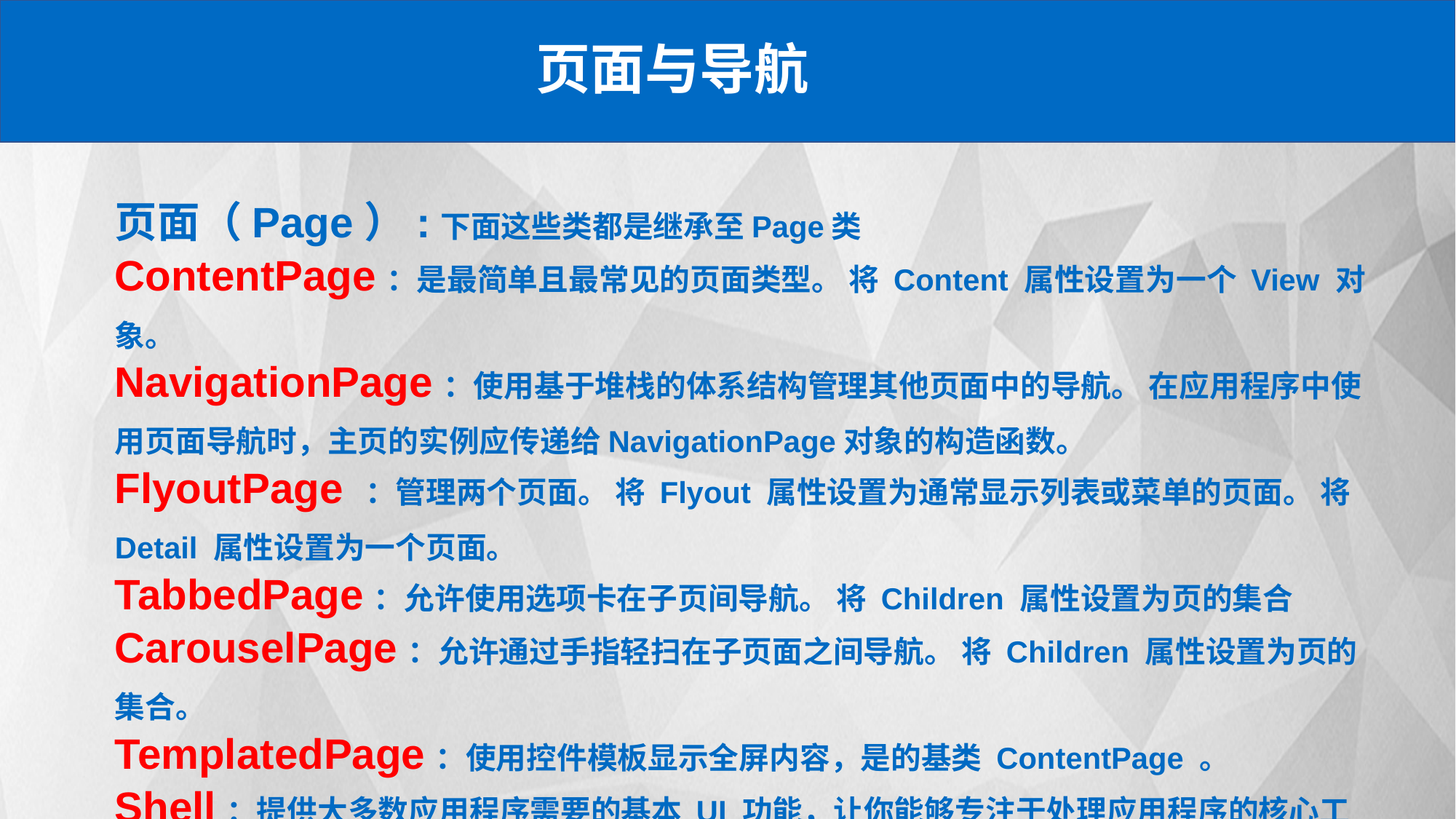

页面与导航
页面（Page）:下面这些类都是继承至Page类
ContentPage：是最简单且最常见的页面类型。 将 Content 属性设置为一个 View 对象。
NavigationPage：使用基于堆栈的体系结构管理其他页面中的导航。 在应用程序中使用页面导航时，主页的实例应传递给NavigationPage对象的构造函数。
FlyoutPage ：管理两个页面。 将 Flyout 属性设置为通常显示列表或菜单的页面。 将 Detail 属性设置为一个页面。
TabbedPage：允许使用选项卡在子页间导航。 将 Children 属性设置为页的集合
CarouselPage：允许通过手指轻扫在子页面之间导航。 将 Children 属性设置为页的集合。
TemplatedPage：使用控件模板显示全屏内容，是的基类 ContentPage 。
Shell：提供大多数应用程序需要的基本 UI 功能，让你能够专注于处理应用程序的核心工作负载